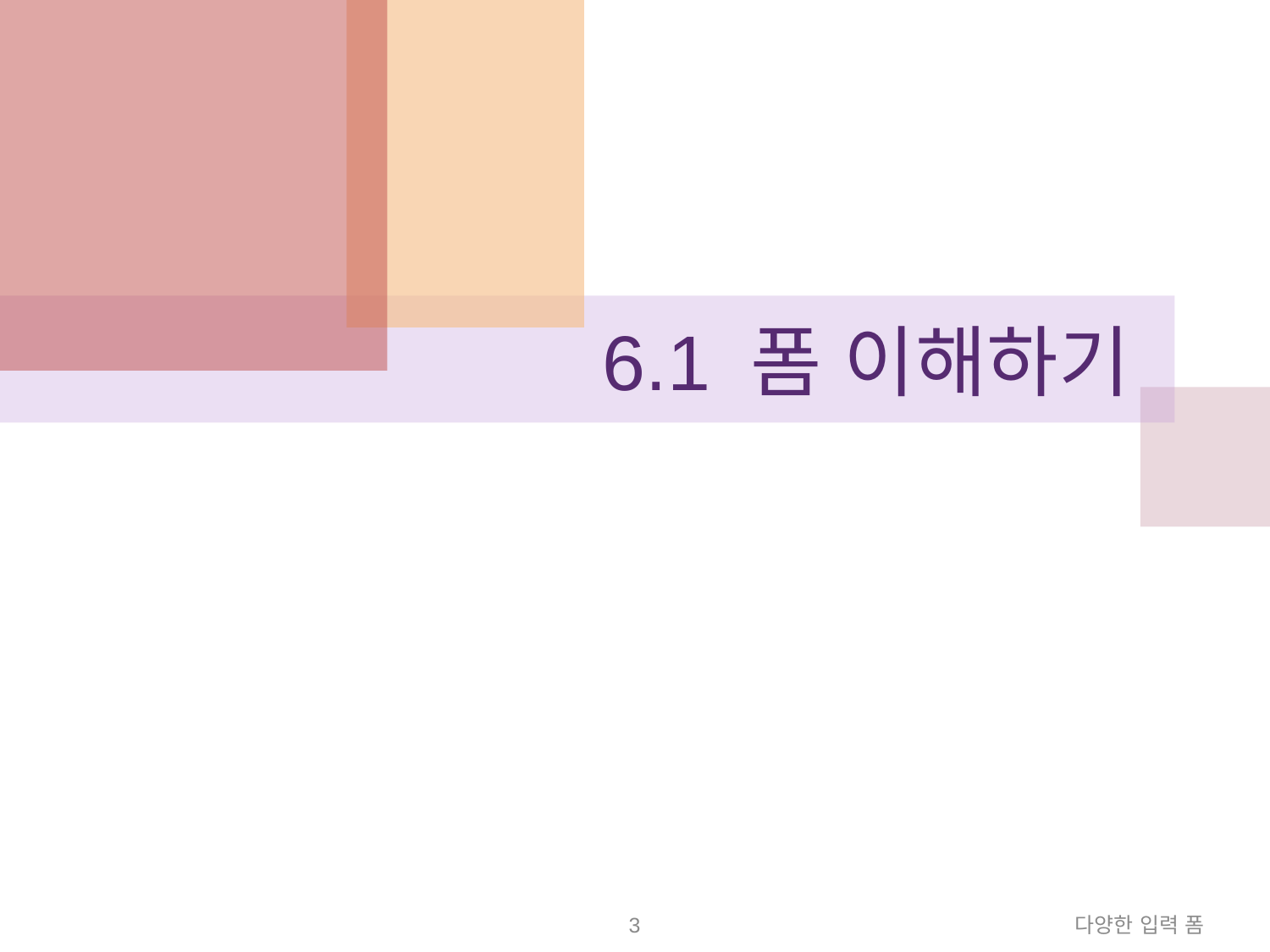

# 6.1 폼 이해하기

3
다양한 입력 폼